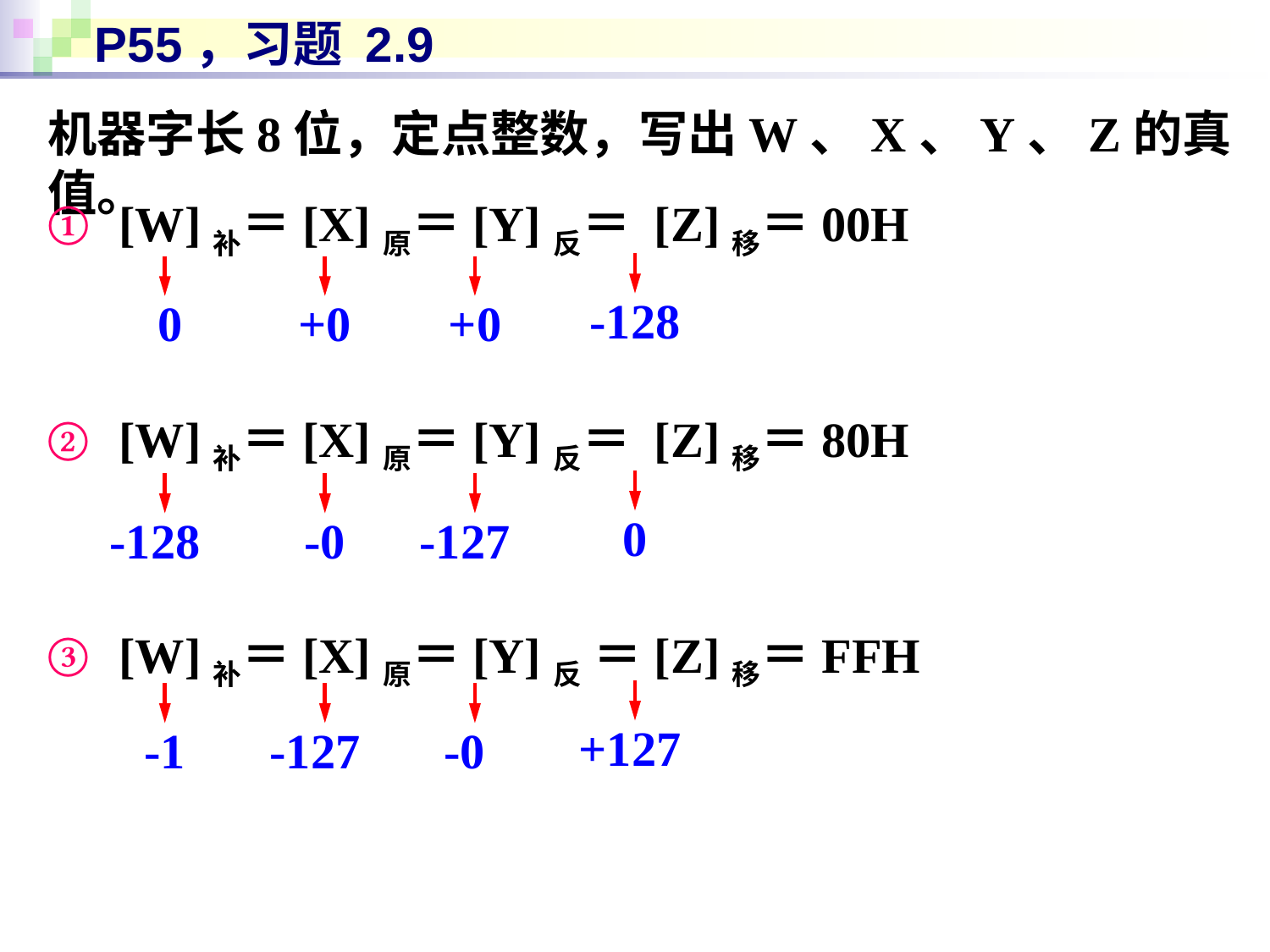

# P55，习题 2.9
机器字长8位，定点整数，写出W、X、Y、Z的真值。
[W]补＝[X]原＝[Y]反＝ [Z]移＝00H

[W]补＝[X]原＝[Y]反＝ [Z]移＝80H

[W]补＝[X]原＝[Y]反 ＝[Z]移＝FFH
-128
0
+0
+0
0
-128
-0
-127
+127
-1
-127
-0
16